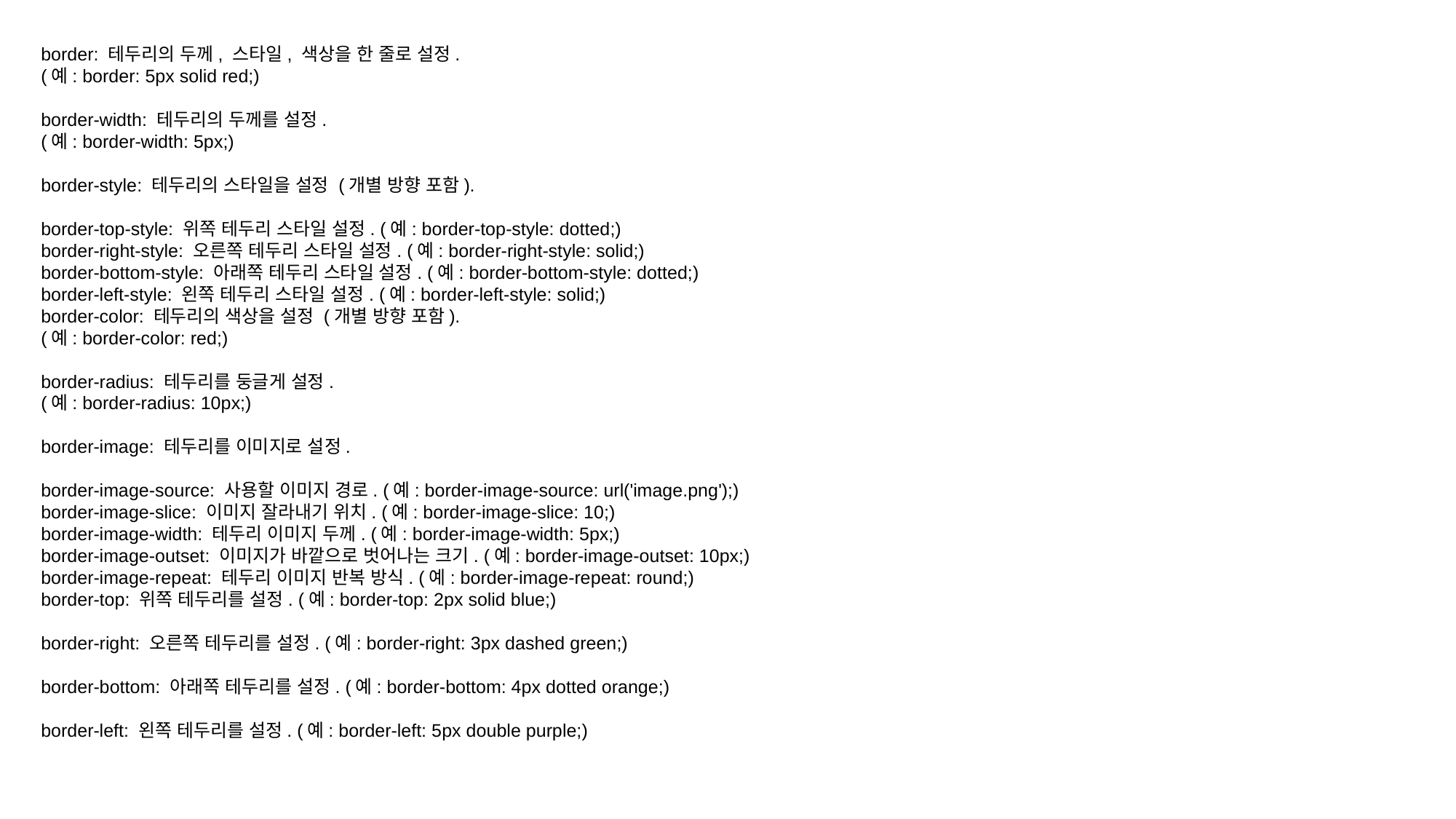

border: 테두리의 두께, 스타일, 색상을 한 줄로 설정.
(예: border: 5px solid red;)

border-width: 테두리의 두께를 설정.
(예: border-width: 5px;)

border-style: 테두리의 스타일을 설정 (개별 방향 포함).

border-top-style: 위쪽 테두리 스타일 설정. (예: border-top-style: dotted;)
border-right-style: 오른쪽 테두리 스타일 설정. (예: border-right-style: solid;)
border-bottom-style: 아래쪽 테두리 스타일 설정. (예: border-bottom-style: dotted;)
border-left-style: 왼쪽 테두리 스타일 설정. (예: border-left-style: solid;)
border-color: 테두리의 색상을 설정 (개별 방향 포함).
(예: border-color: red;)

border-radius: 테두리를 둥글게 설정.
(예: border-radius: 10px;)

border-image: 테두리를 이미지로 설정.

border-image-source: 사용할 이미지 경로. (예: border-image-source: url('image.png');)
border-image-slice: 이미지 잘라내기 위치. (예: border-image-slice: 10;)
border-image-width: 테두리 이미지 두께. (예: border-image-width: 5px;)
border-image-outset: 이미지가 바깥으로 벗어나는 크기. (예: border-image-outset: 10px;)
border-image-repeat: 테두리 이미지 반복 방식. (예: border-image-repeat: round;)
border-top: 위쪽 테두리를 설정. (예: border-top: 2px solid blue;)

border-right: 오른쪽 테두리를 설정. (예: border-right: 3px dashed green;)

border-bottom: 아래쪽 테두리를 설정. (예: border-bottom: 4px dotted orange;)

border-left: 왼쪽 테두리를 설정. (예: border-left: 5px double purple;)